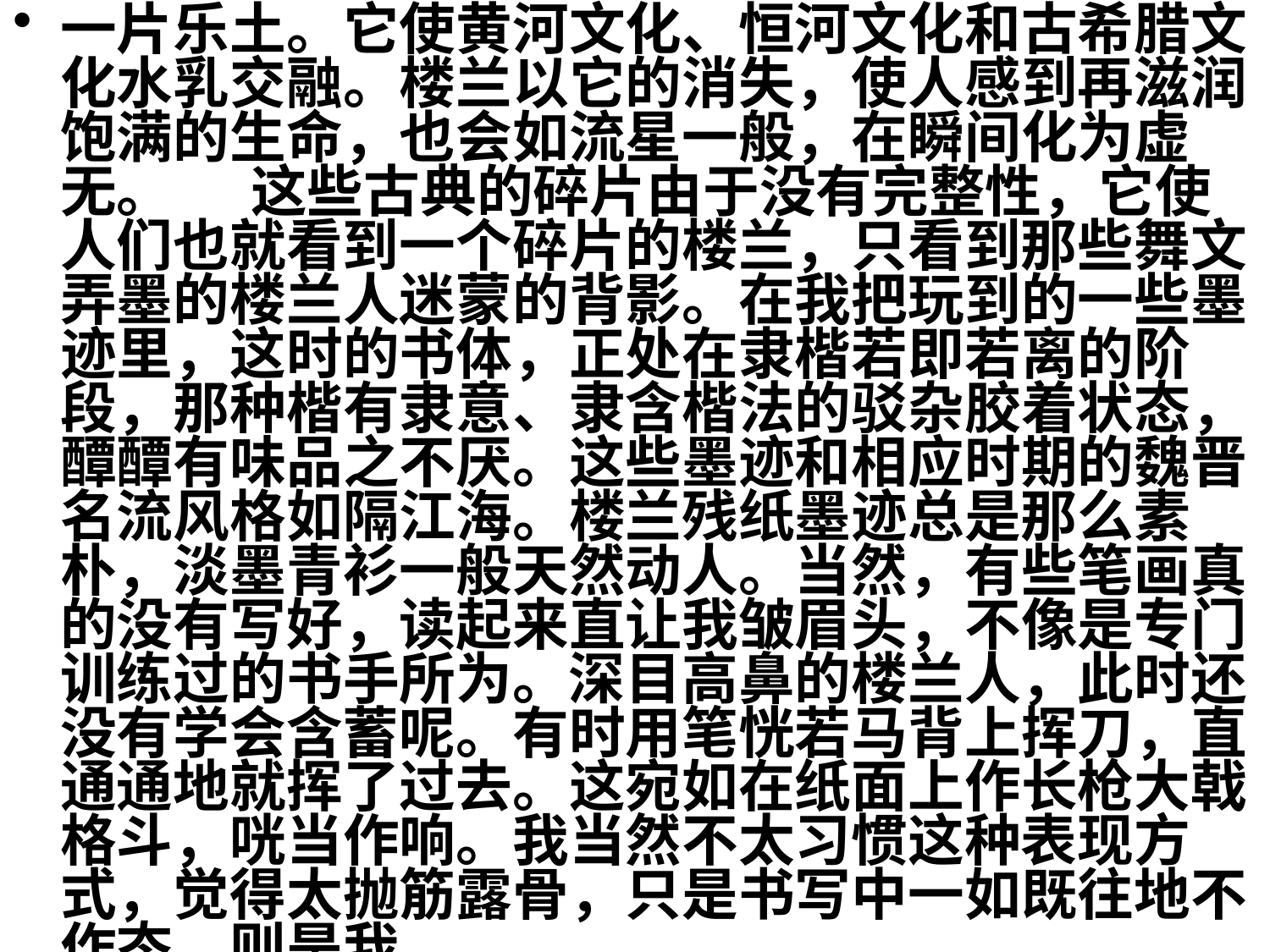

一片乐土。它使黄河文化、恒河文化和古希腊文化水乳交融。楼兰以它的消失，使人感到再滋润饱满的生命，也会如流星一般，在瞬间化为虚无。      这些古典的碎片由于没有完整性，它使人们也就看到一个碎片的楼兰，只看到那些舞文弄墨的楼兰人迷蒙的背影。在我把玩到的一些墨迹里，这时的书体，正处在隶楷若即若离的阶段，那种楷有隶意、隶含楷法的驳杂胶着状态，醰醰有味品之不厌。这些墨迹和相应时期的魏晋名流风格如隔江海。楼兰残纸墨迹总是那么素朴，淡墨青衫一般天然动人。当然，有些笔画真的没有写好，读起来直让我皱眉头，不像是专门训练过的书手所为。深目高鼻的楼兰人，此时还没有学会含蓄呢。有时用笔恍若马背上挥刀，直通通地就挥了过去。这宛如在纸面上作长枪大戟格斗，咣当作响。我当然不太习惯这种表现方式，觉得太抛筋露骨，只是书写中一如既往地不作态，则是我